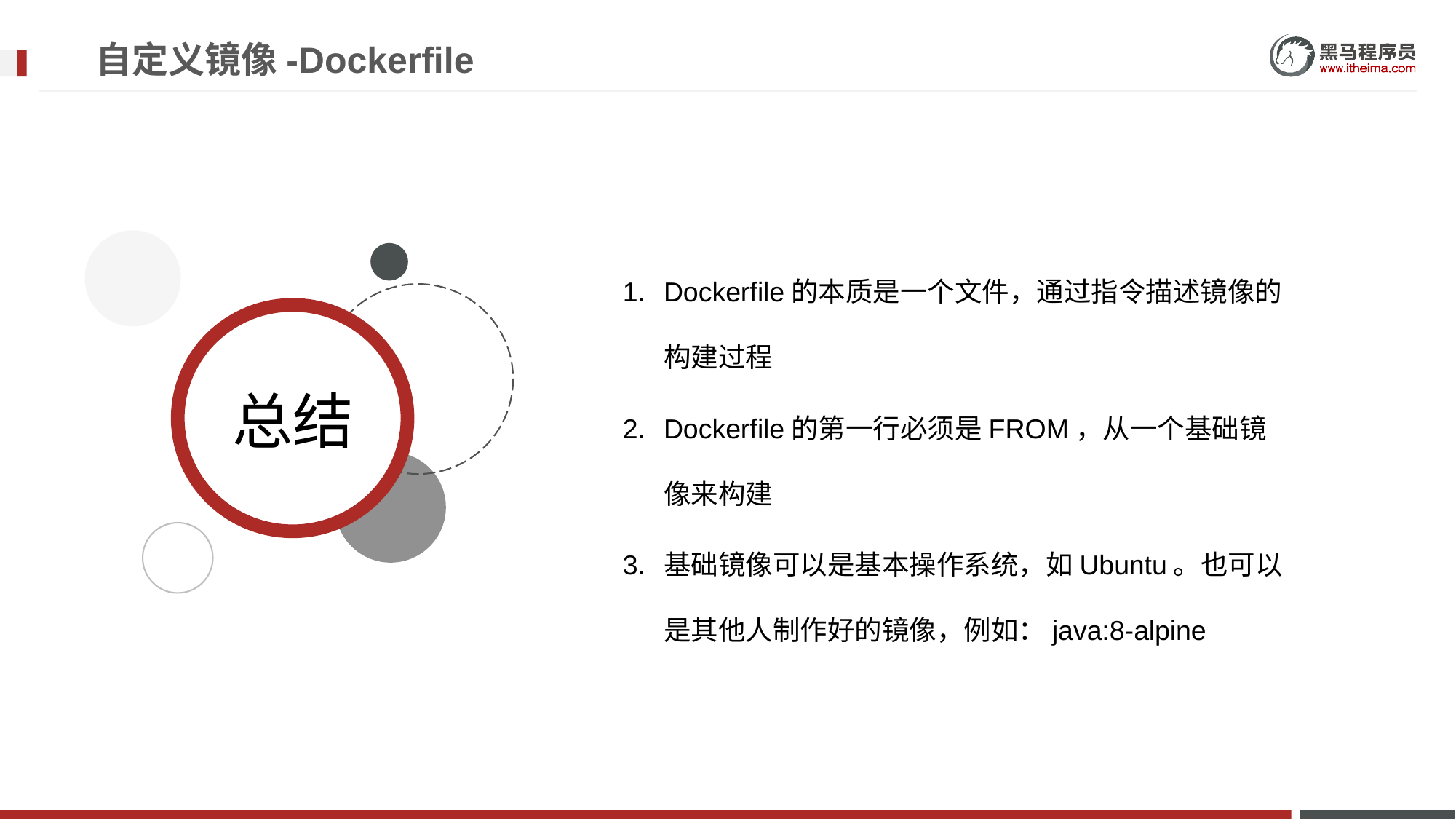

# 自定义镜像-Dockerfile
Dockerfile的本质是一个文件，通过指令描述镜像的构建过程
Dockerfile的第一行必须是FROM，从一个基础镜像来构建
基础镜像可以是基本操作系统，如Ubuntu。也可以是其他人制作好的镜像，例如：java:8-alpine